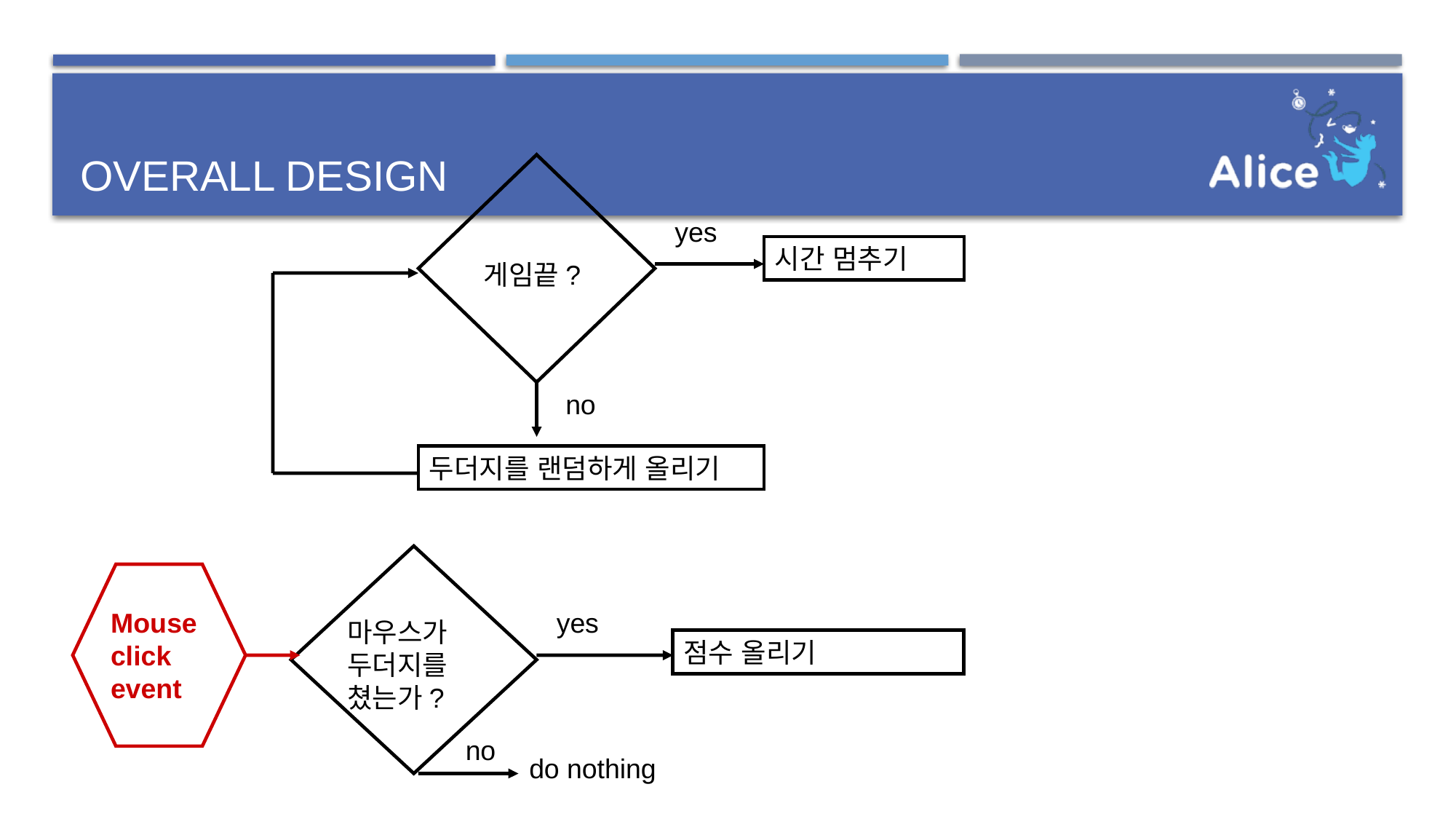

# Overall design

yes
시간 멈추기
게임끝?

no
두더지를 랜덤하게 올리기

Mouse click event
yes
마우스가 두더지를 쳤는가?
점수 올리기

no
do nothing